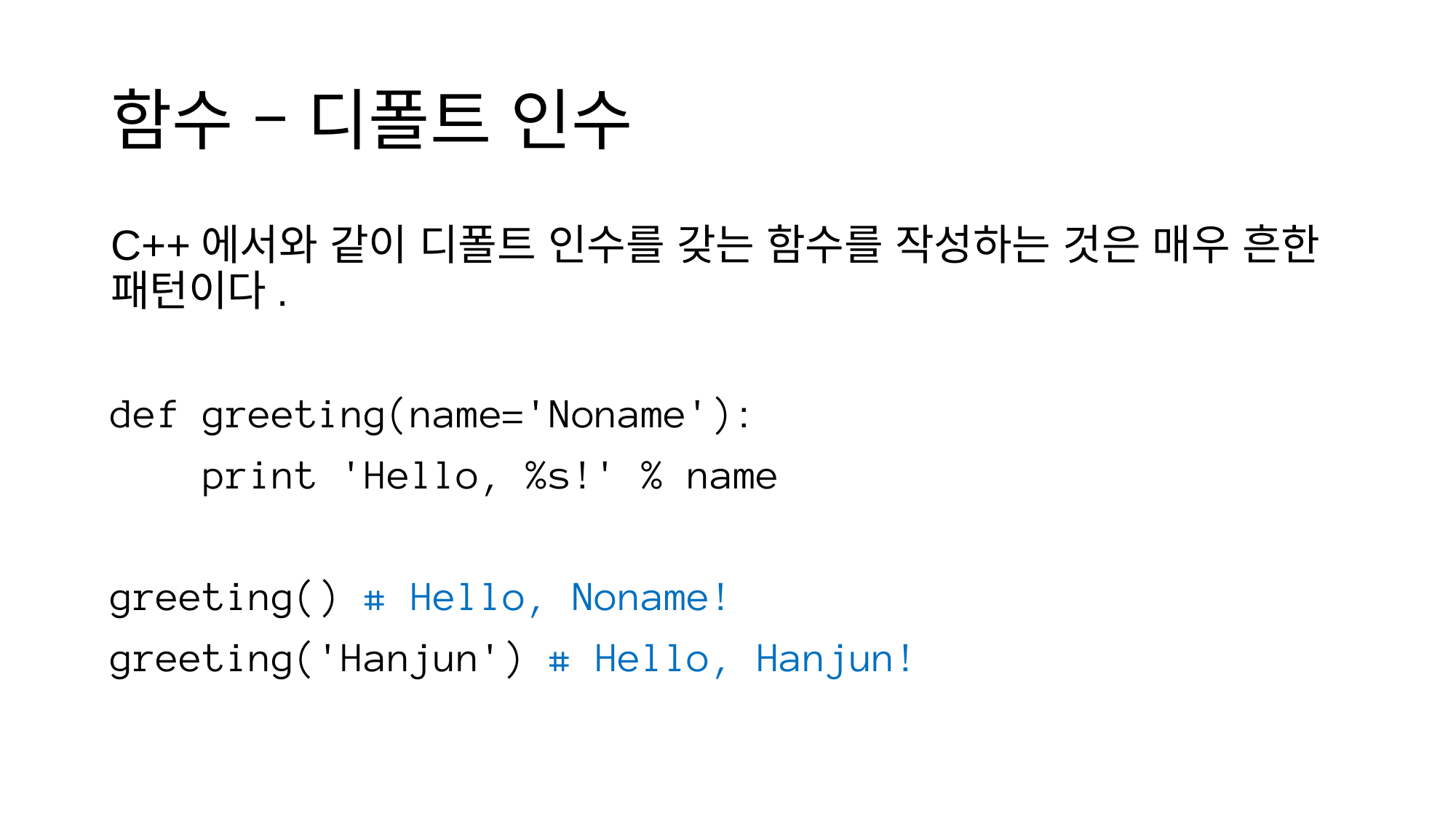

# 함수 – 디폴트 인수
C++에서와 같이 디폴트 인수를 갖는 함수를 작성하는 것은 매우 흔한 패턴이다.

def greeting(name='Noname'):
    print 'Hello, %s!' % name

greeting() # Hello, Noname!
greeting('Hanjun') # Hello, Hanjun!